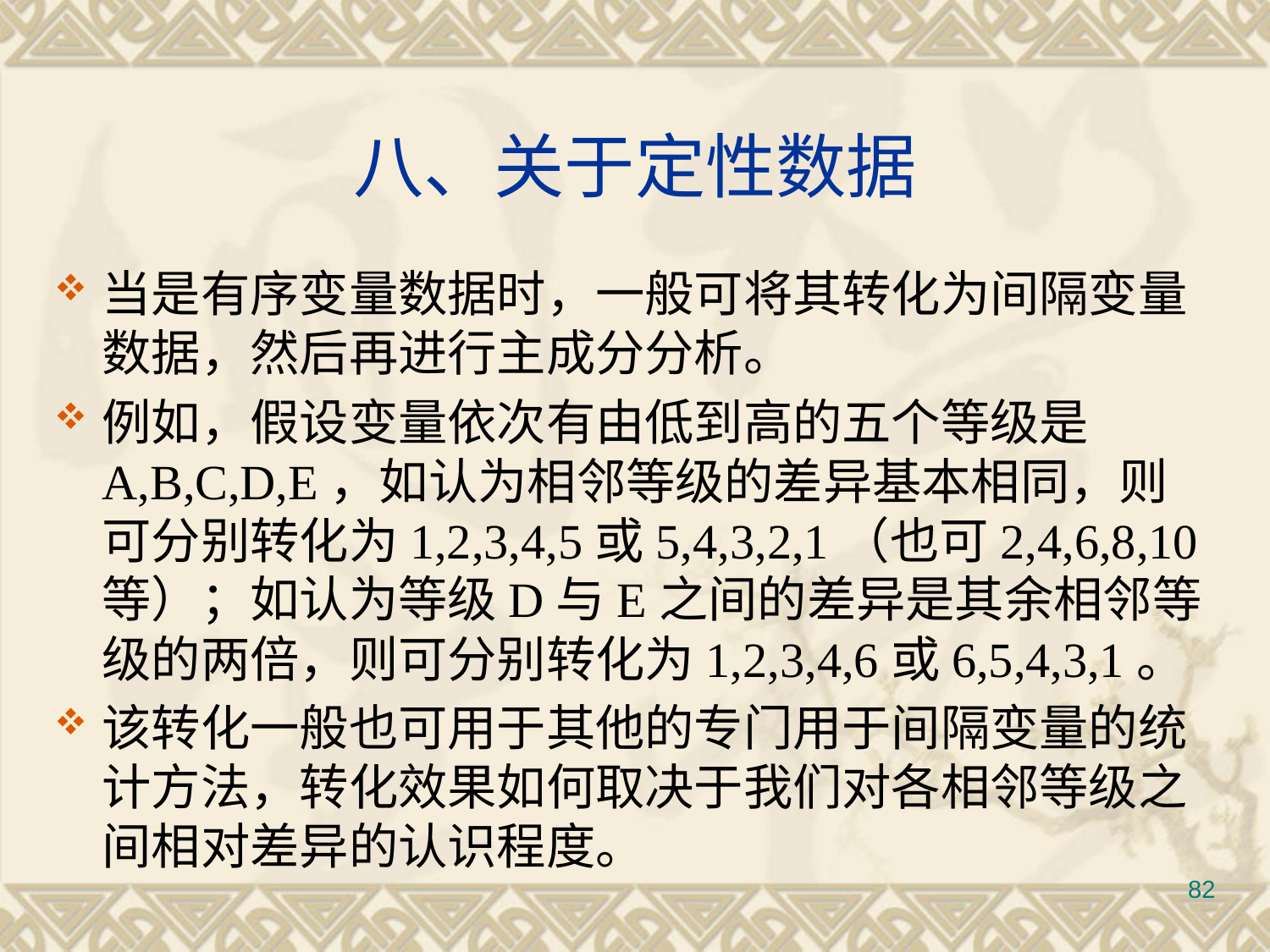

# 八、关于定性数据
当是有序变量数据时，一般可将其转化为间隔变量数据，然后再进行主成分分析。
例如，假设变量依次有由低到高的五个等级是A,B,C,D,E，如认为相邻等级的差异基本相同，则可分别转化为1,2,3,4,5或5,4,3,2,1（也可2,4,6,8,10等）；如认为等级D与E之间的差异是其余相邻等级的两倍，则可分别转化为1,2,3,4,6或6,5,4,3,1。
该转化一般也可用于其他的专门用于间隔变量的统计方法，转化效果如何取决于我们对各相邻等级之间相对差异的认识程度。
82